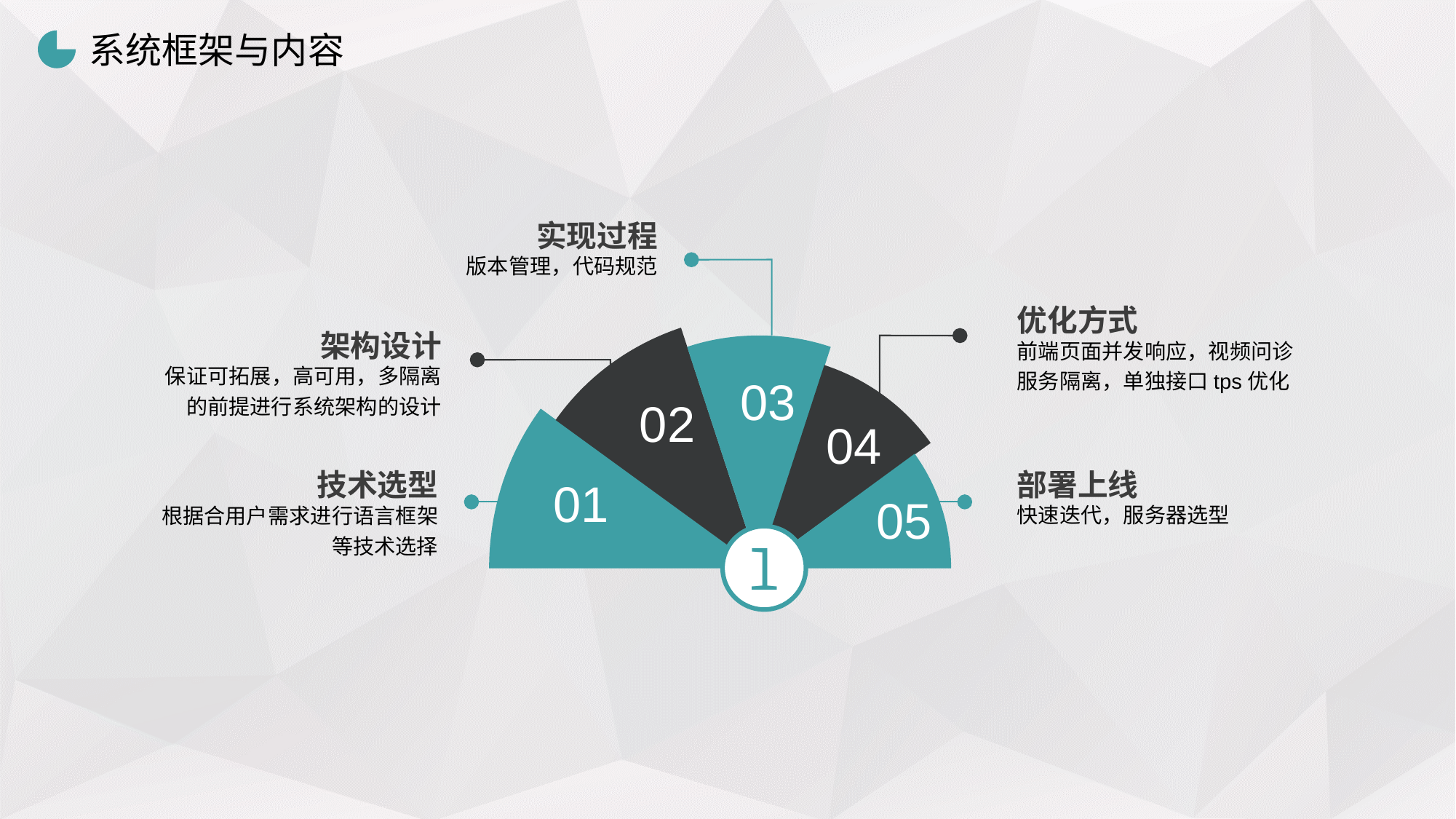

系统框架与内容

实现过程
版本管理，代码规范

优化方式
架构设计

前端页面并发响应，视频问诊服务隔离，单独接口tps优化

保证可拓展，高可用，多隔离的前提进行系统架构的设计

03
02
04

部署上线
技术选型
01
05
快速迭代，服务器选型
根据合用户需求进行语言框架等技术选择
l